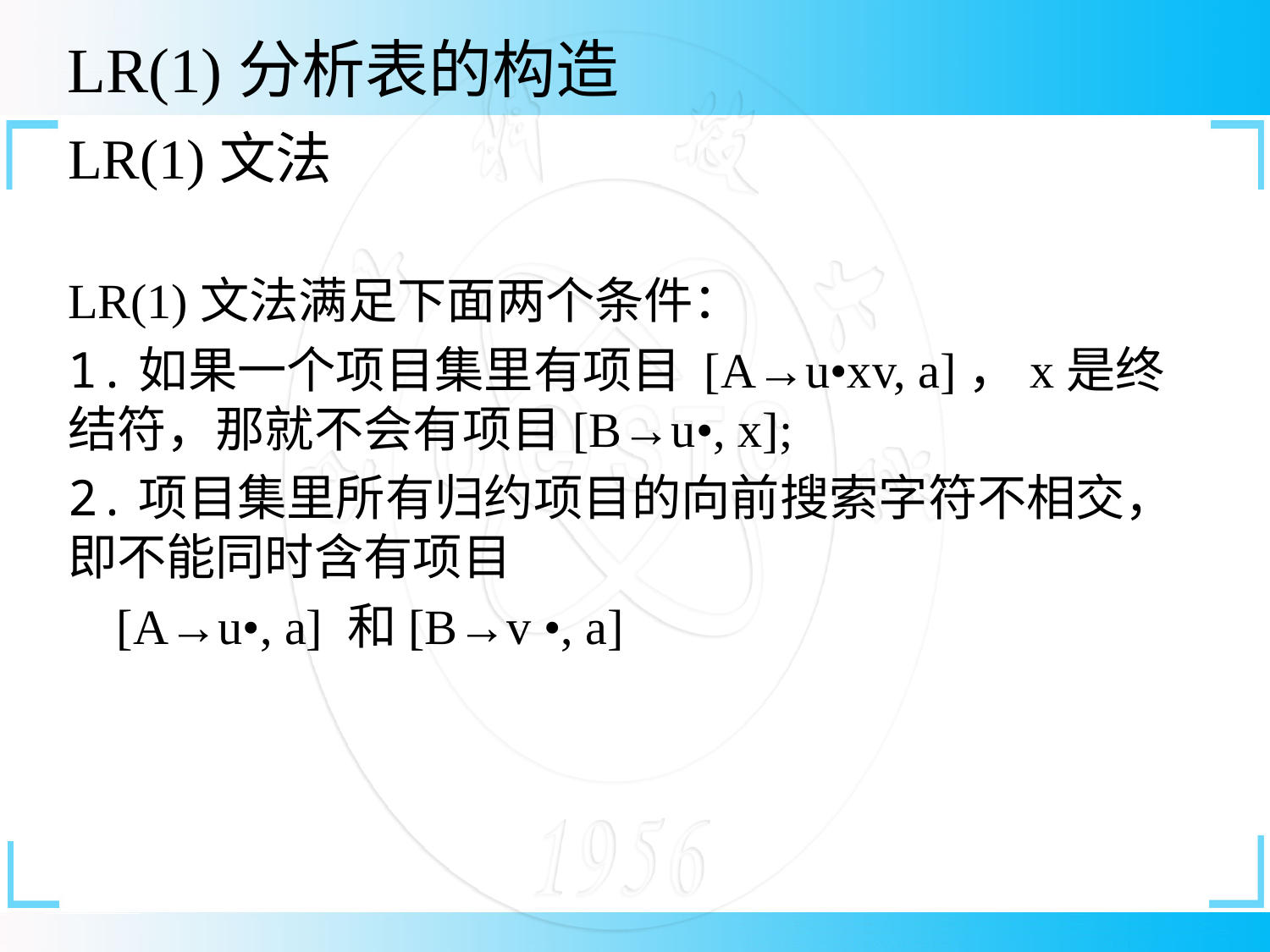

LR(1)分析表的构造
LR(1)文法

LR(1)文法满足下面两个条件：
1.如果一个项目集里有项目 [A→u•xv, a]，x是终结符，那就不会有项目[B→u•, x];
2.项目集里所有归约项目的向前搜索字符不相交，即不能同时含有项目
    [A→u•, a] 和[B→v •, a]